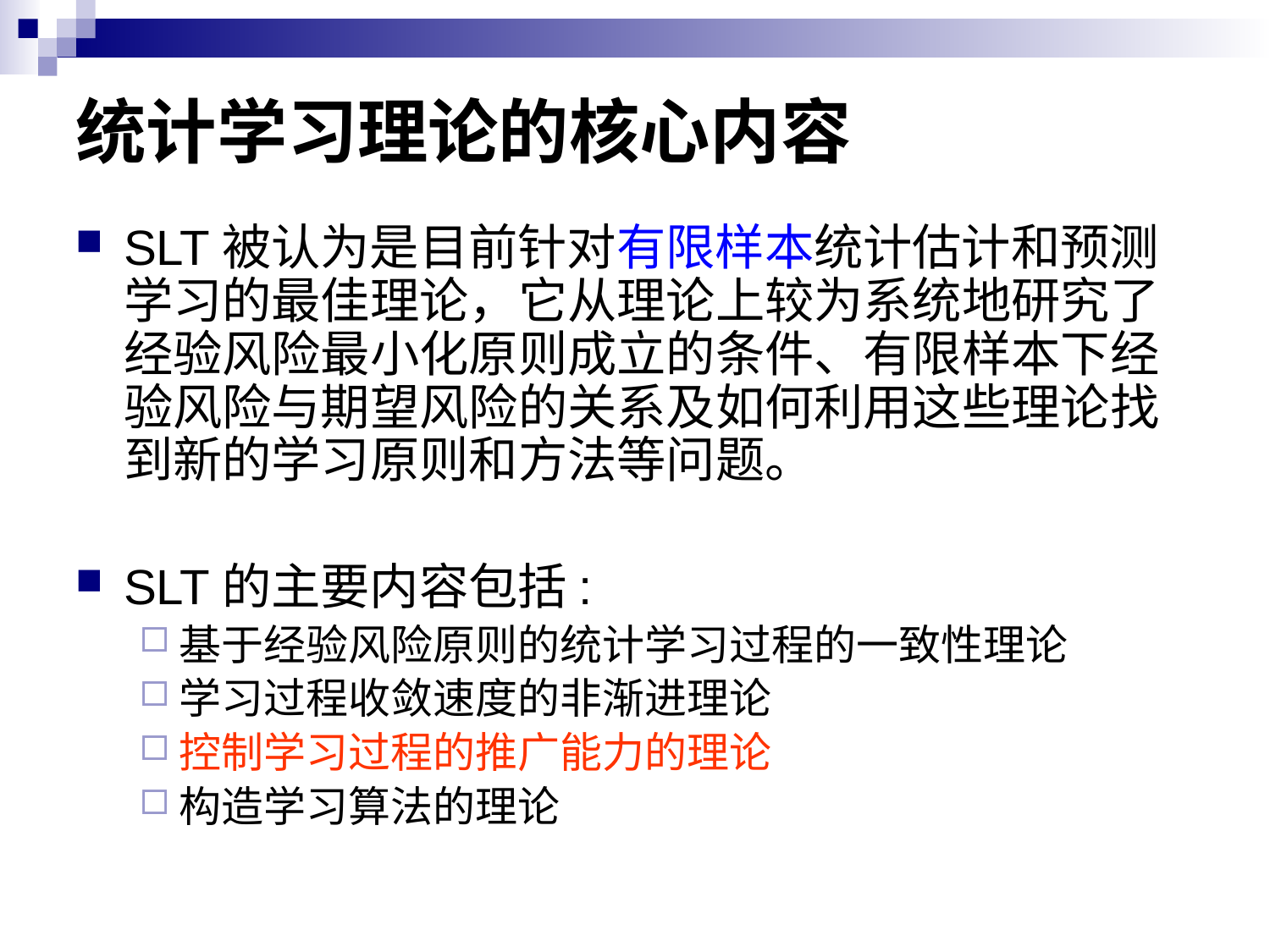

# 统计学习理论的核心内容
SLT被认为是目前针对有限样本统计估计和预测学习的最佳理论，它从理论上较为系统地研究了经验风险最小化原则成立的条件、有限样本下经验风险与期望风险的关系及如何利用这些理论找到新的学习原则和方法等问题。

SLT的主要内容包括:
基于经验风险原则的统计学习过程的一致性理论
学习过程收敛速度的非渐进理论
控制学习过程的推广能力的理论
构造学习算法的理论